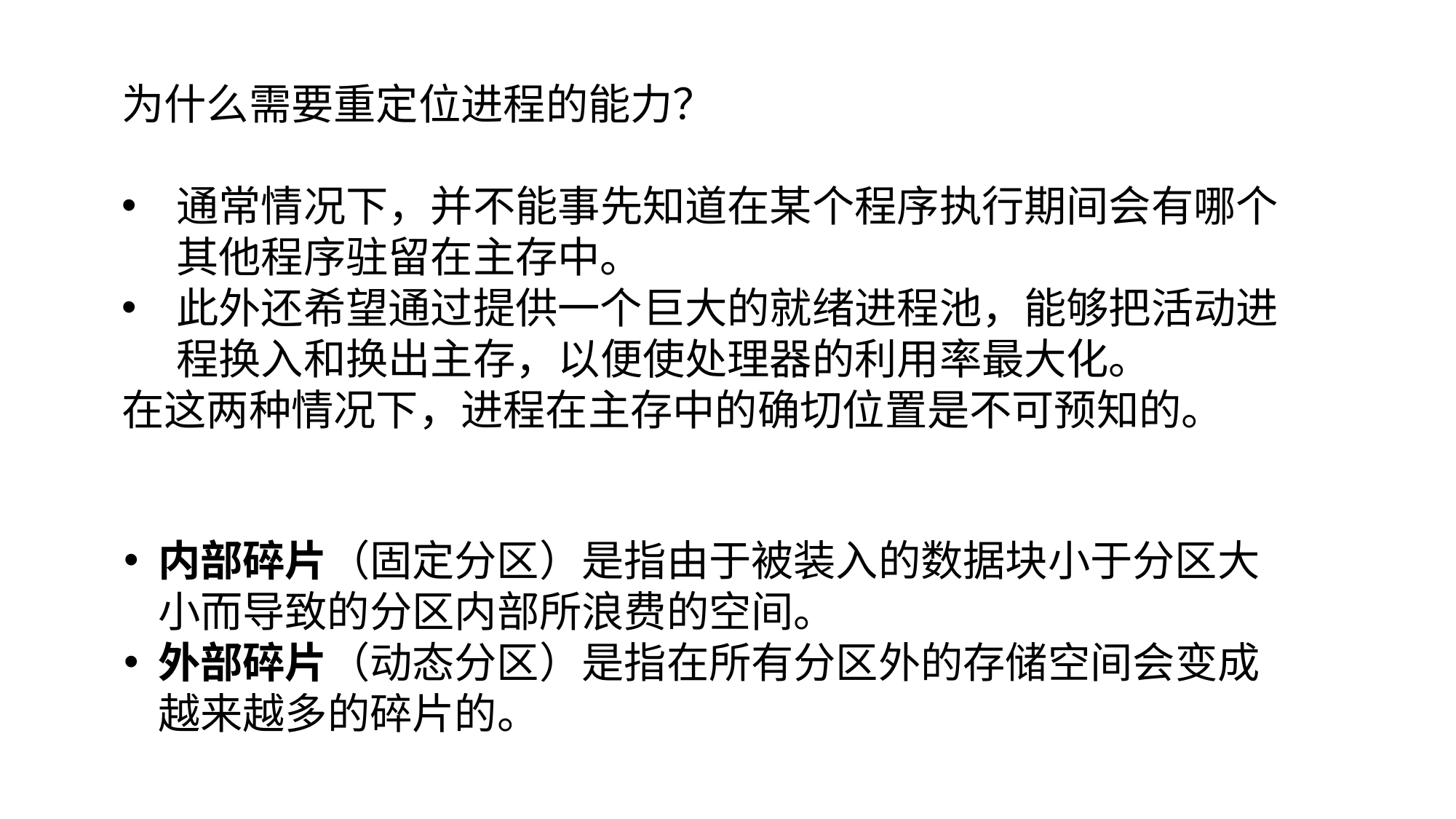

为什么需要重定位进程的能力？

通常情况下，并不能事先知道在某个程序执行期间会有哪个其他程序驻留在主存中。
此外还希望通过提供一个巨大的就绪进程池，能够把活动进程换入和换出主存，以便使处理器的利用率最大化。
在这两种情况下，进程在主存中的确切位置是不可预知的。
内部碎片（固定分区）是指由于被装入的数据块小于分区大小而导致的分区内部所浪费的空间。
外部碎片（动态分区）是指在所有分区外的存储空间会变成越来越多的碎片的。